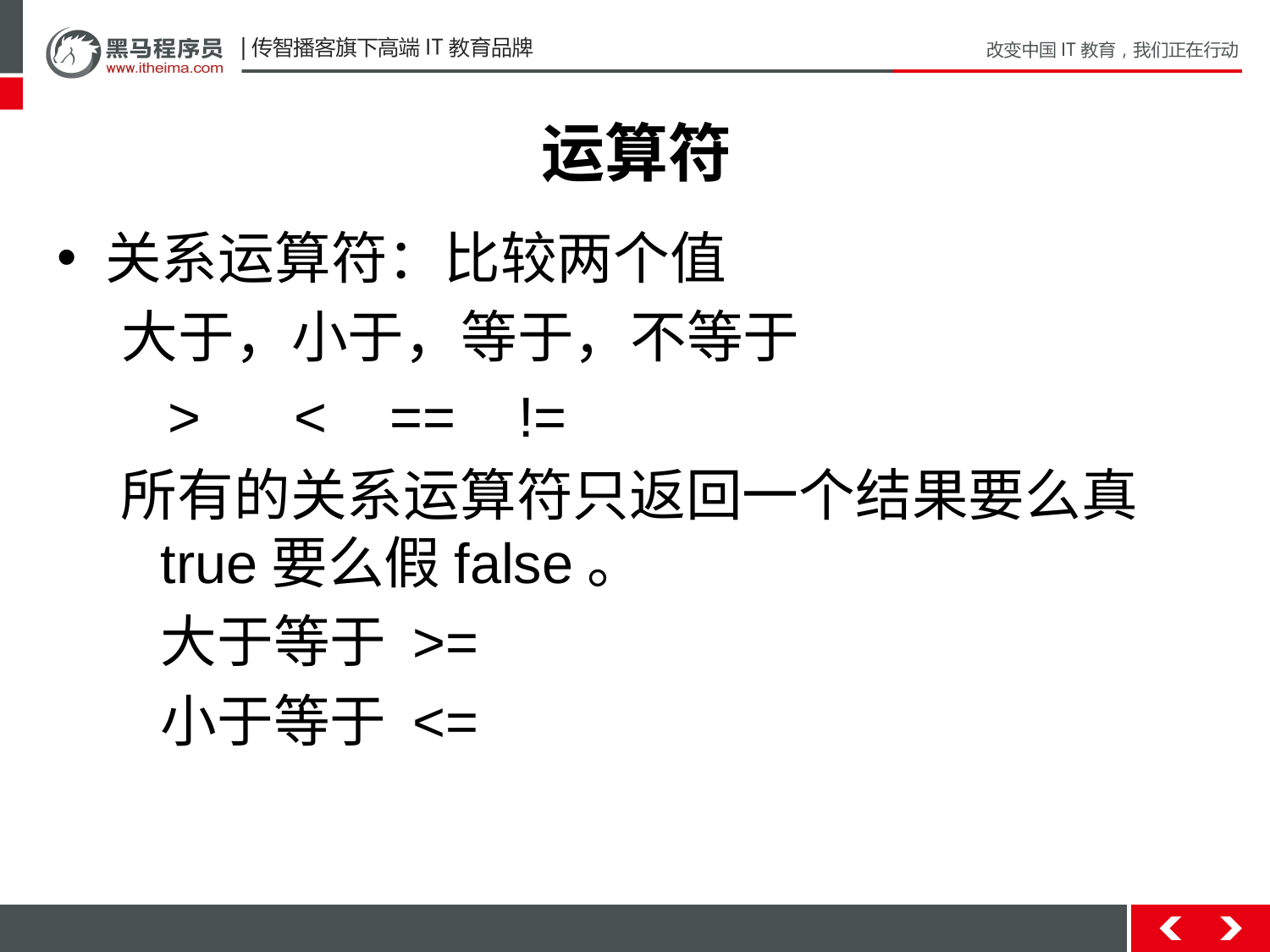

# 运算符
关系运算符：比较两个值
    大于，小于，等于，不等于
   >      <    ==    !=
所有的关系运算符只返回一个结果要么真true要么假false。
	大于等于 >=
	小于等于 <=